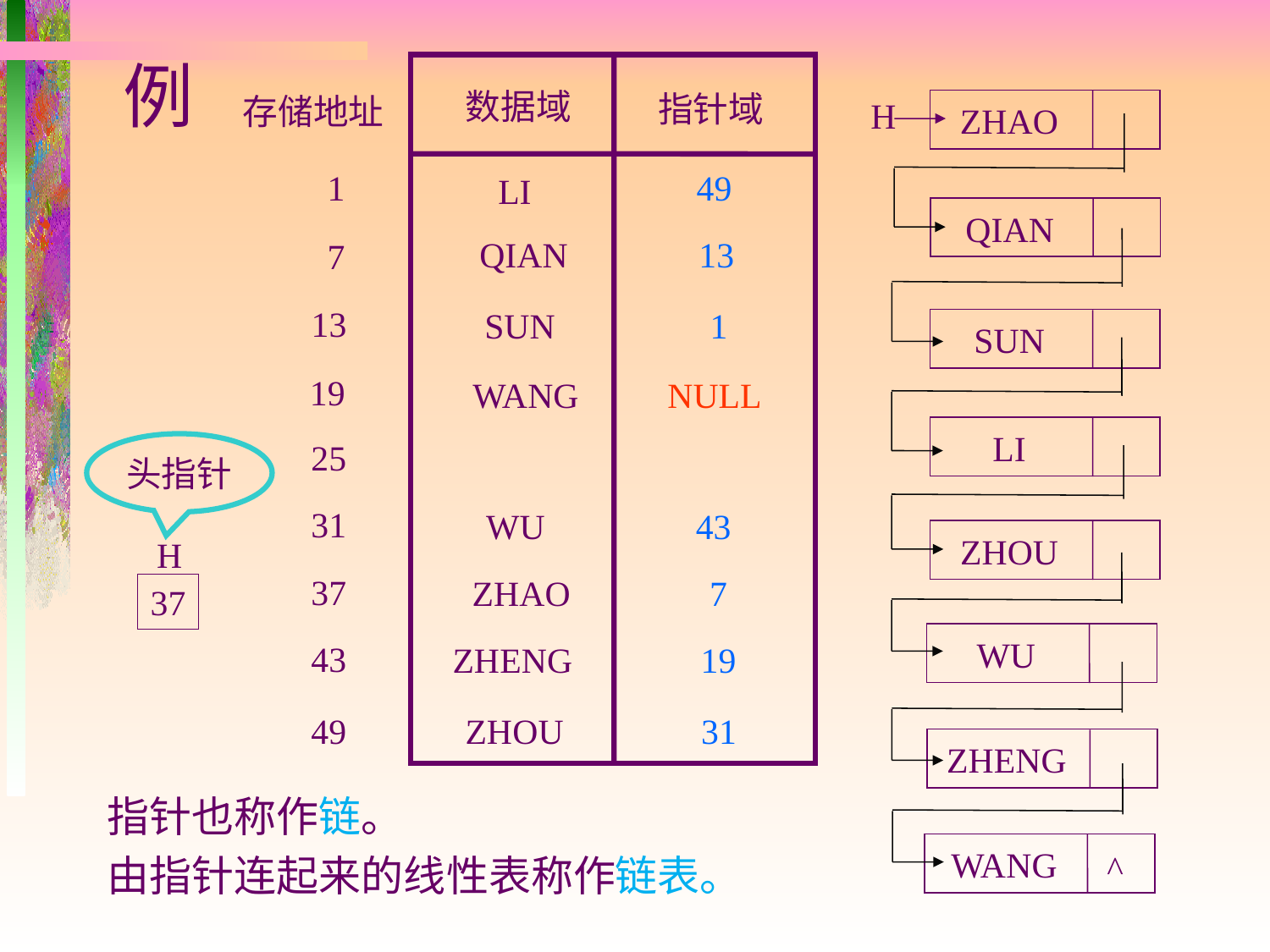

例

数据域
指针域

存储地址
H

ZHAO

1
49
LI

QIAN
7
QIAN
13

13
SUN
1

SUN

19
WANG
NULL

LI
25
头指针

31
43
WU

ZHOU
H
37

37
ZHAO
7

WU
43
ZHENG
19

31
49
ZHOU

ZHENG

指针也称作链。
由指针连起来的线性表称作链表。

WANG
^